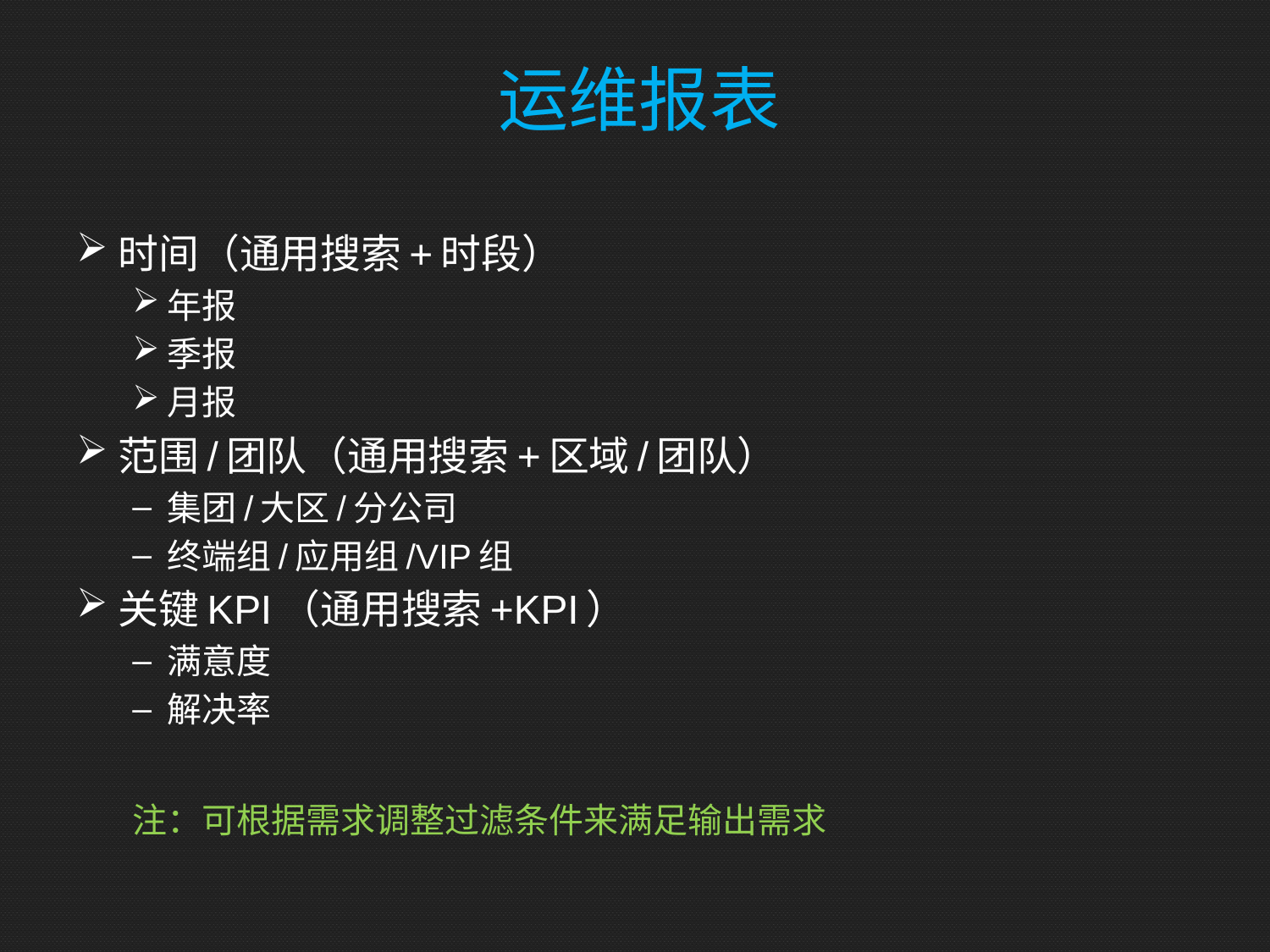

# 运维报表
时间（通用搜索+时段）
年报
季报
月报
范围/团队（通用搜索+区域/团队）
集团/大区/分公司
终端组/应用组/VIP组
关键KPI（通用搜索+KPI）
满意度
解决率

注：可根据需求调整过滤条件来满足输出需求